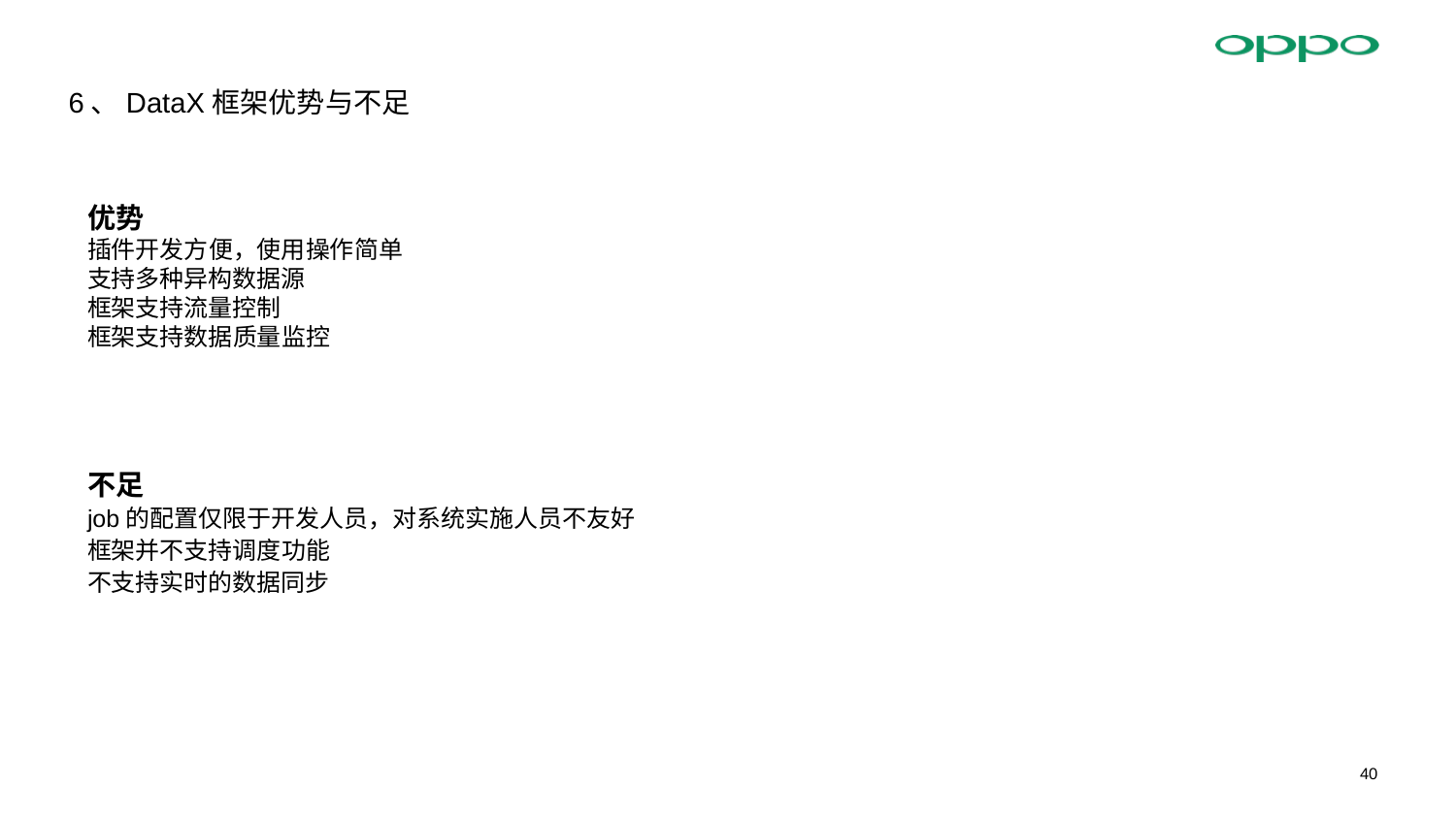

6、DataX框架优势与不足
优势
插件开发方便，使用操作简单
支持多种异构数据源
框架支持流量控制
框架支持数据质量监控

不足
job的配置仅限于开发人员，对系统实施人员不友好
框架并不支持调度功能
不支持实时的数据同步